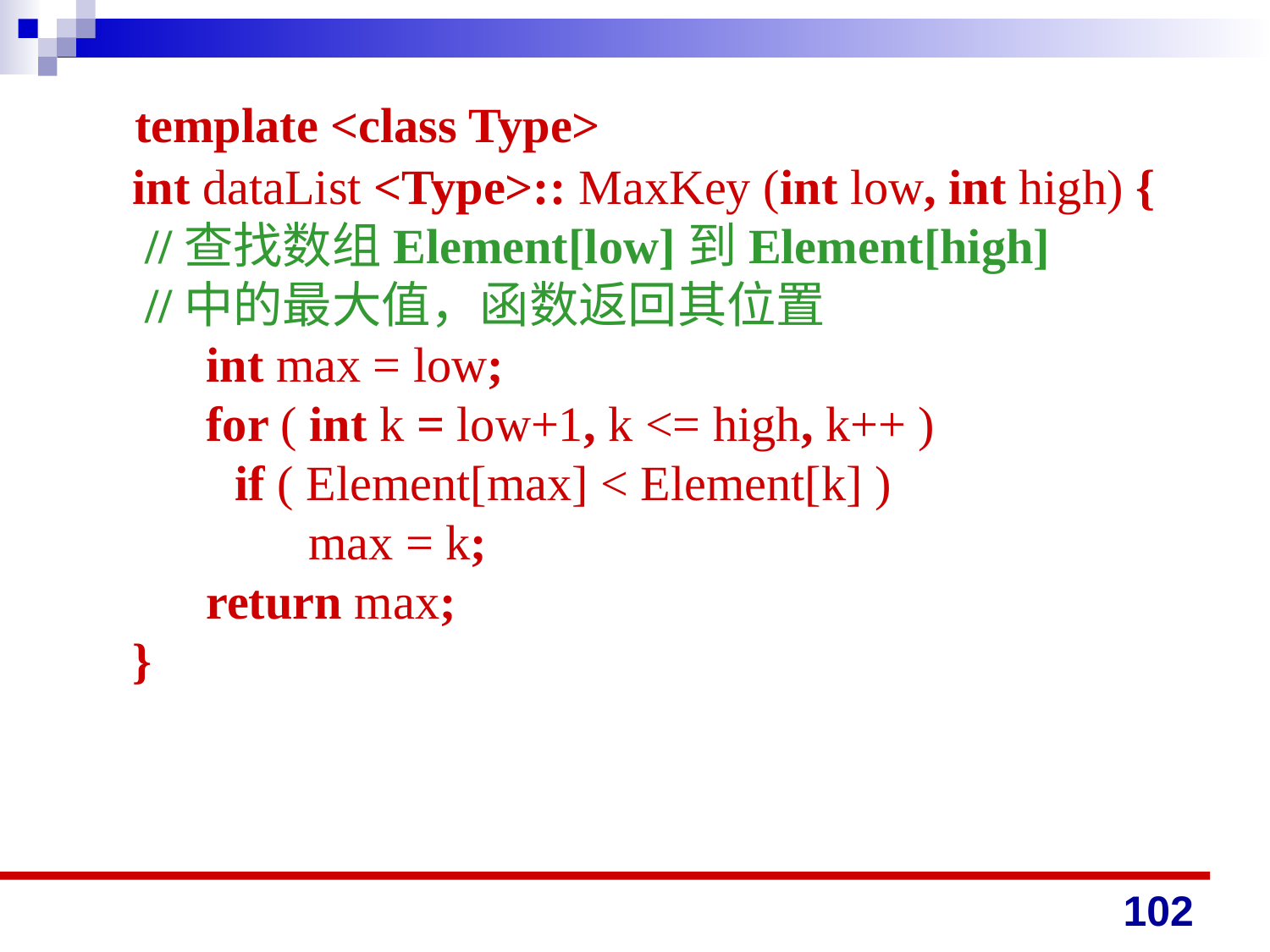

template <class Type>
     int dataList <Type>:: MaxKey (int low, int high) {
      //查找数组Element[low]到Element[high]
      //中的最大值，函数返回其位置
           int max = low;
           for ( int k = low+1, k <= high, k++ )
  	   if ( Element[max] < Element[k] )
  	         max = k;
           return max;
     }
102